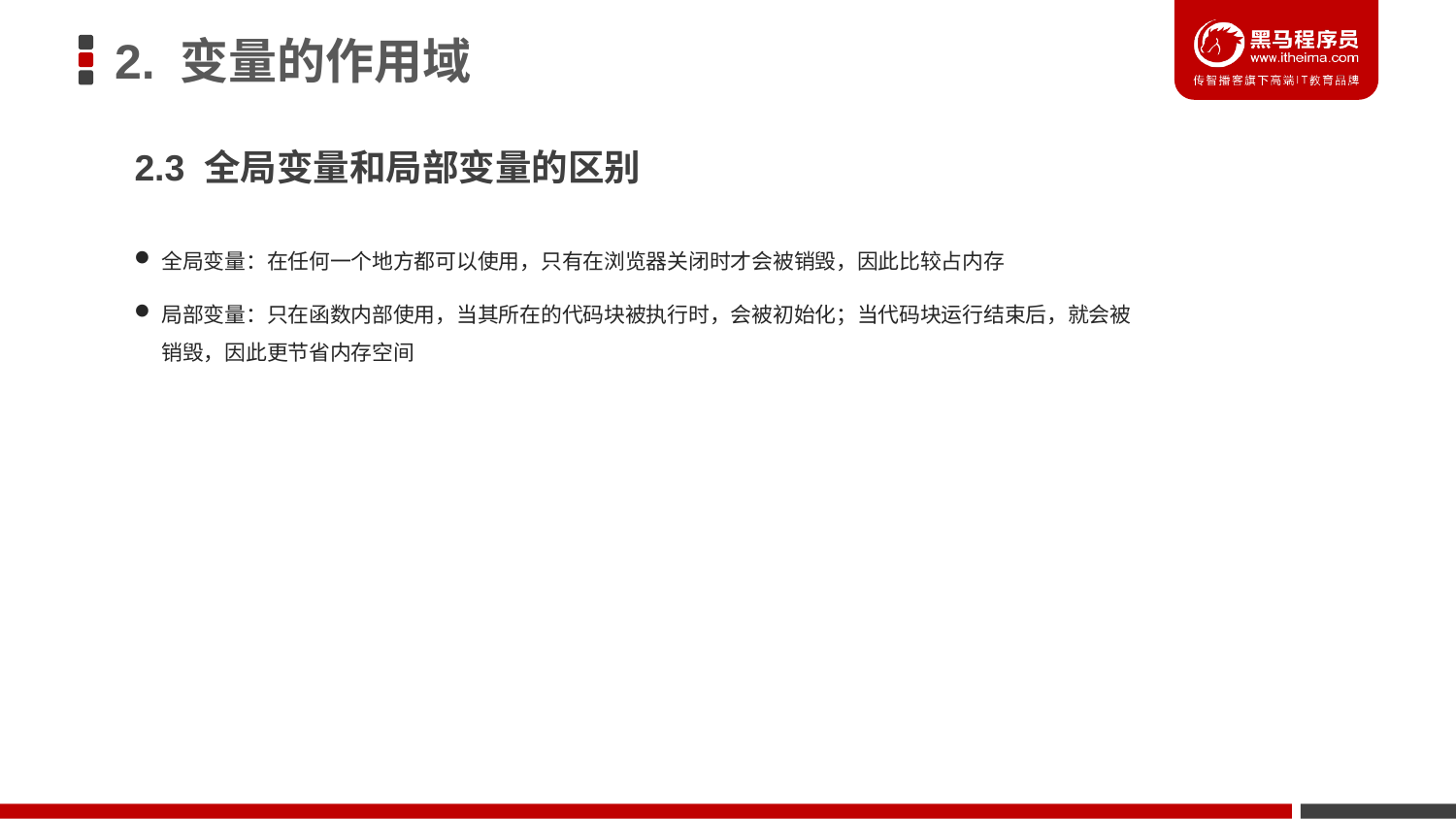

# 2. 变量的作用域
2.3 全局变量和局部变量的区别
全局变量：在任何一个地方都可以使用，只有在浏览器关闭时才会被销毁，因此比较占内存
局部变量：只在函数内部使用，当其所在的代码块被执行时，会被初始化；当代码块运行结束后，就会被销毁，因此更节省内存空间